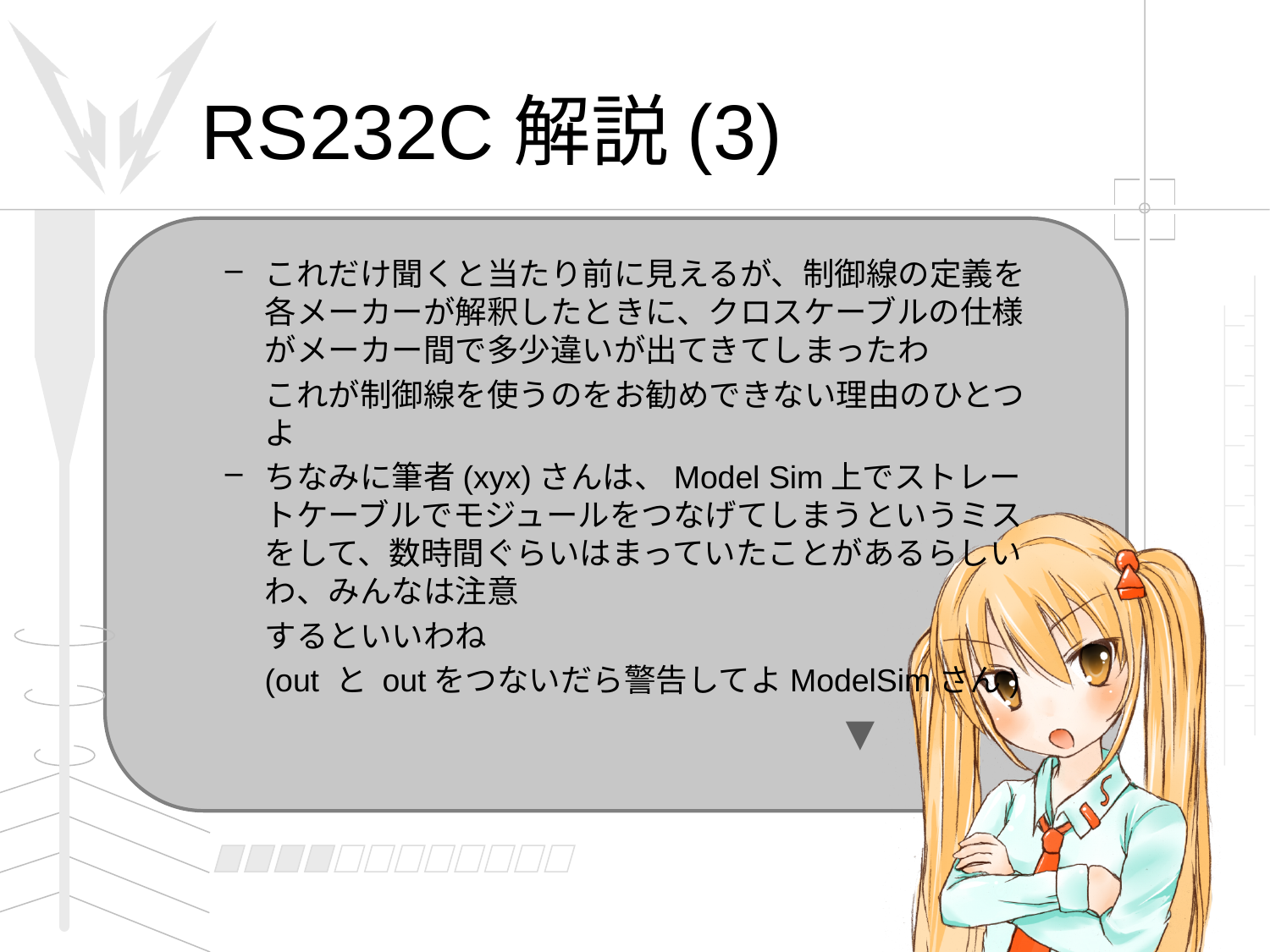

# RS232C解説(3)
これだけ聞くと当たり前に見えるが、制御線の定義を各メーカーが解釈したときに、クロスケーブルの仕様がメーカー間で多少違いが出てきてしまったわ
	これが制御線を使うのをお勧めできない理由のひとつよ
ちなみに筆者(xyx)さんは、Model Sim上でストレートケーブルでモジュールをつなげてしまうというミスをして、数時間ぐらいはまっていたことがあるらしいわ、みんなは注意
	するといいわね
	(out と outをつないだら警告してよModelSimさん)